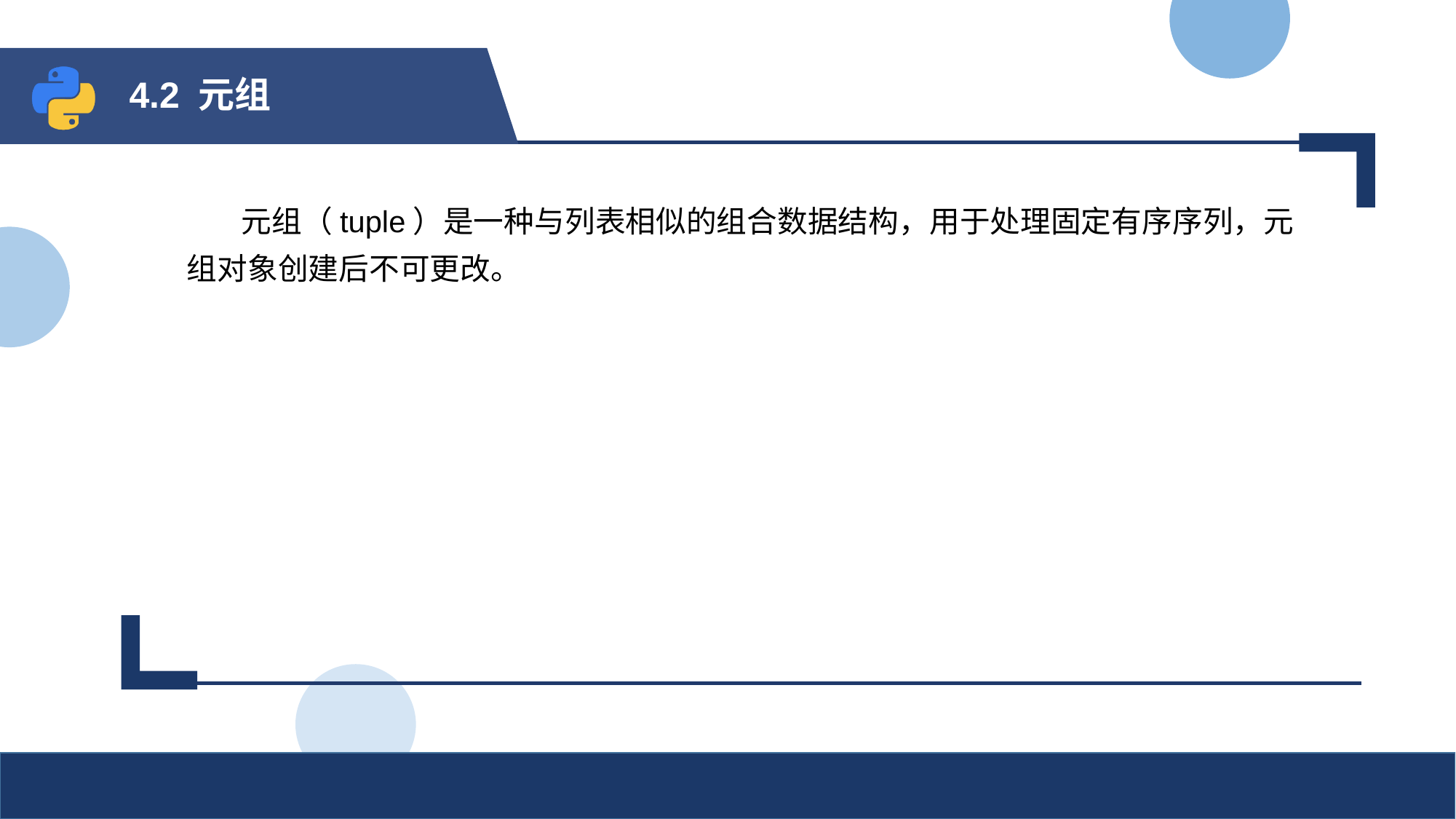

# 4.2 元组
元组（tuple）是一种与列表相似的组合数据结构，用于处理固定有序序列，元组对象创建后不可更改。